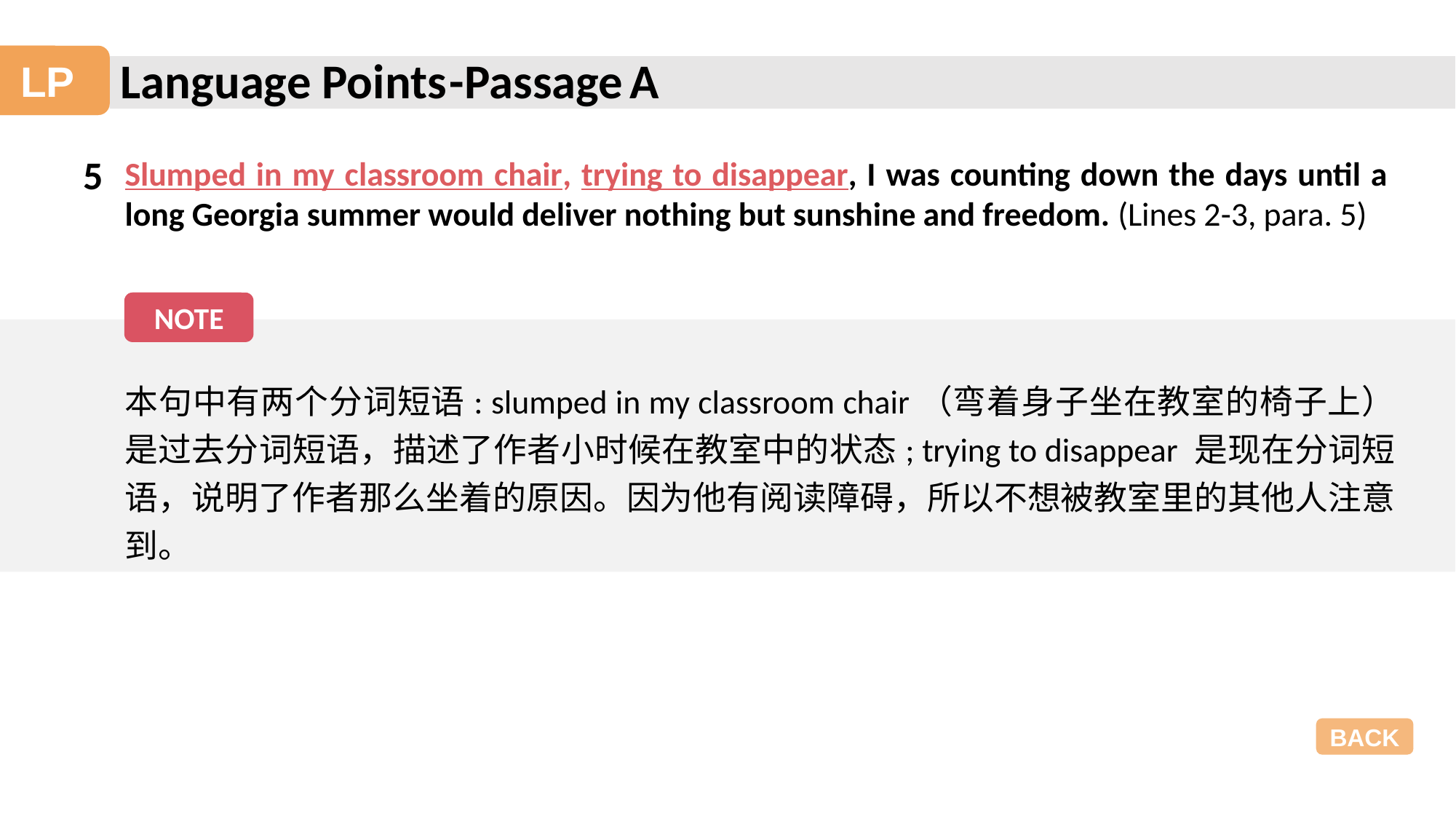

Language Points
-Passage A
LP

5
Slumped in my classroom chair, trying to disappear, I was counting down the days until a long Georgia summer would deliver nothing but sunshine and freedom. (Lines 2-3, para. 5)
NOTE

本句中有两个分词短语: slumped in my classroom chair（弯着身子坐在教室的椅子上）是过去分词短语，描述了作者小时候在教室中的状态; trying to disappear 是现在分词短语，说明了作者那么坐着的原因。因为他有阅读障碍，所以不想被教室里的其他人注意到。
BACK